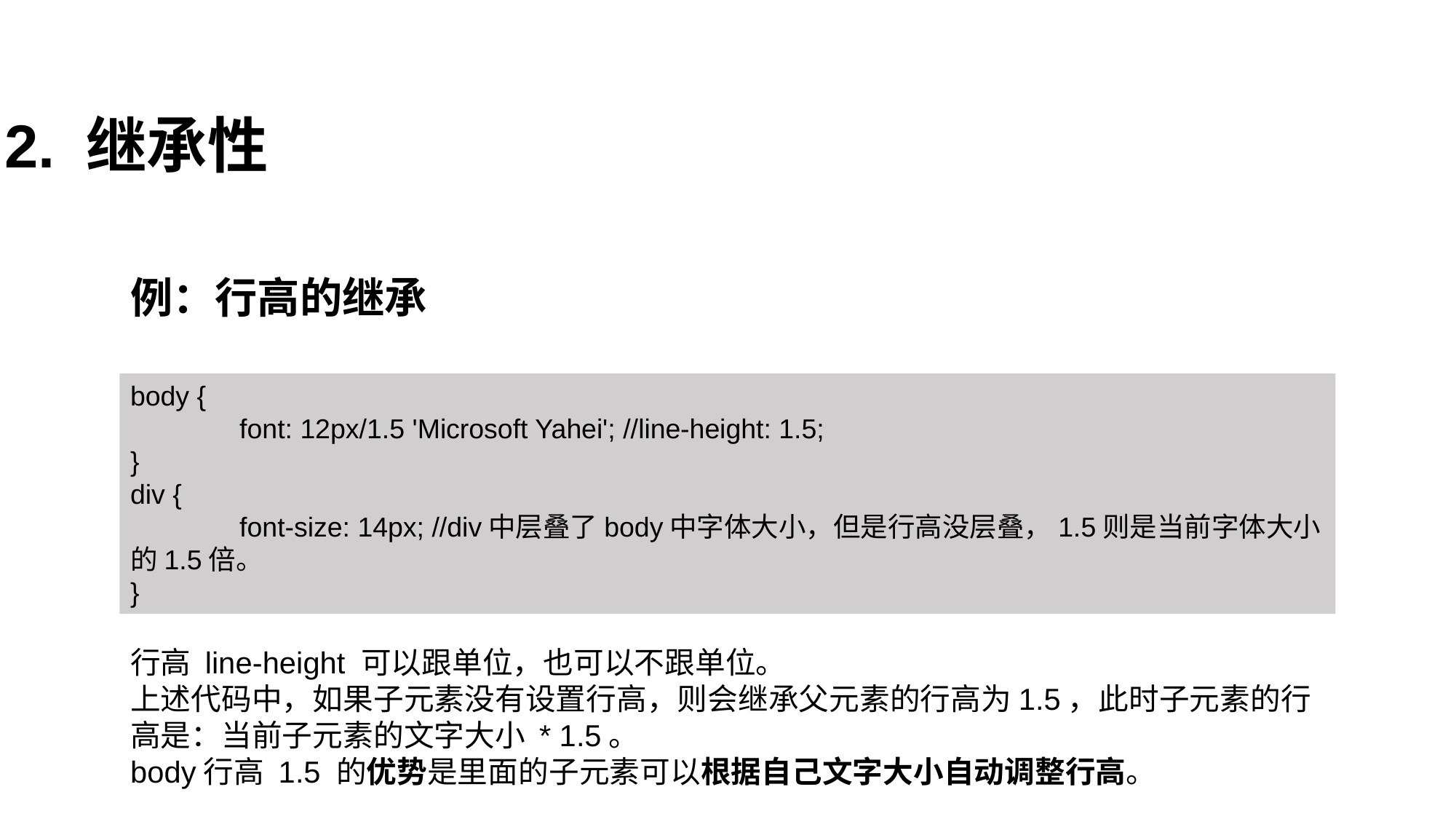

2. 继承性
例：行高的继承
body {
	font: 12px/1.5 'Microsoft Yahei'; //line-height: 1.5;
}
div {
	font-size: 14px; //div中层叠了body中字体大小，但是行高没层叠，1.5则是当前字体大小的1.5倍。
}
行高 line-height 可以跟单位，也可以不跟单位。
上述代码中，如果子元素没有设置行高，则会继承父元素的行高为1.5，此时子元素的行高是：当前子元素的文字大小 * 1.5。
body行高 1.5 的优势是里面的子元素可以根据自己文字大小自动调整行高。